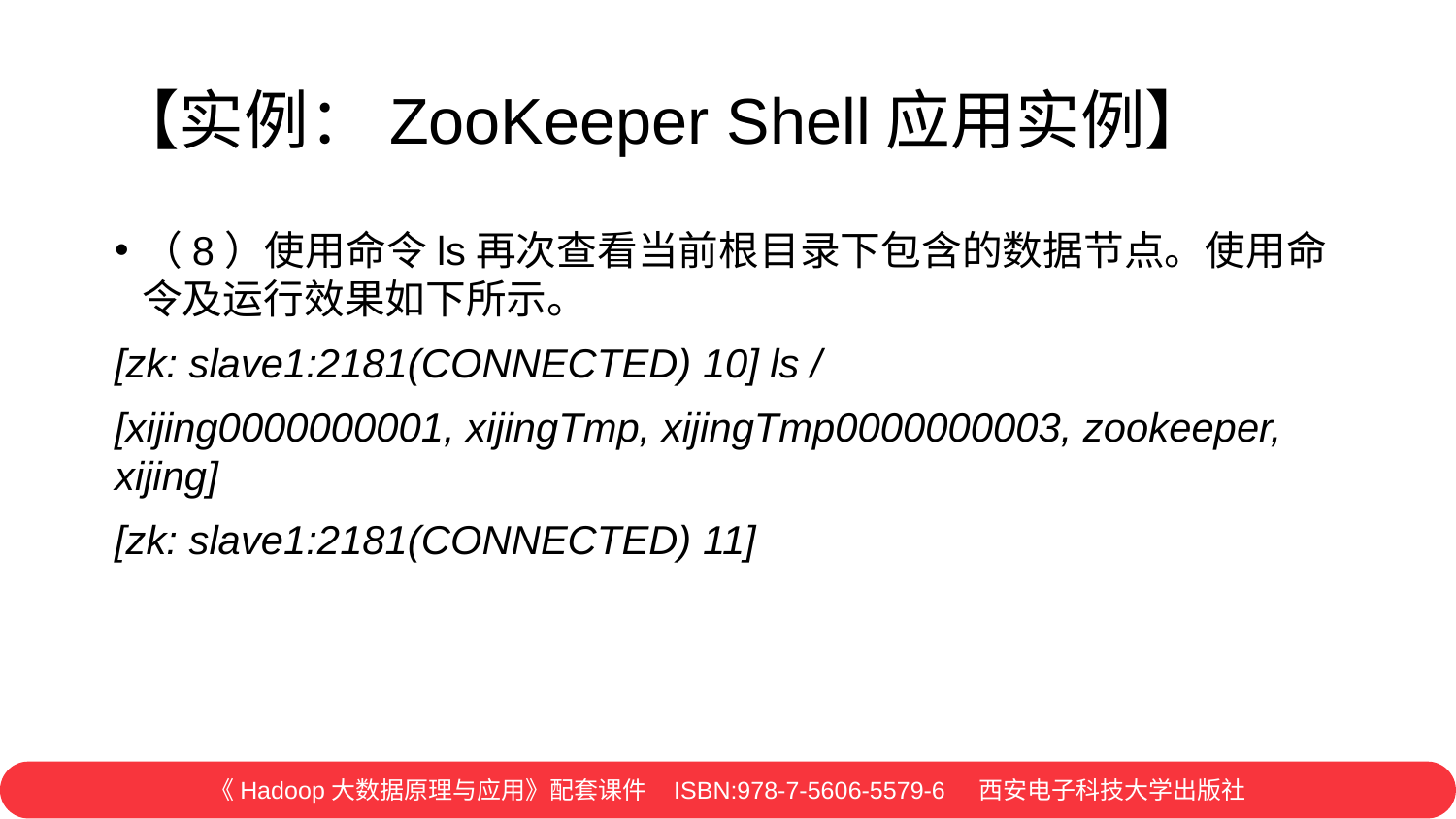

# 【实例：ZooKeeper Shell应用实例】
（8）使用命令ls再次查看当前根目录下包含的数据节点。使用命令及运行效果如下所示。
[zk: slave1:2181(CONNECTED) 10] ls /
[xijing0000000001, xijingTmp, xijingTmp0000000003, zookeeper, xijing]
[zk: slave1:2181(CONNECTED) 11]